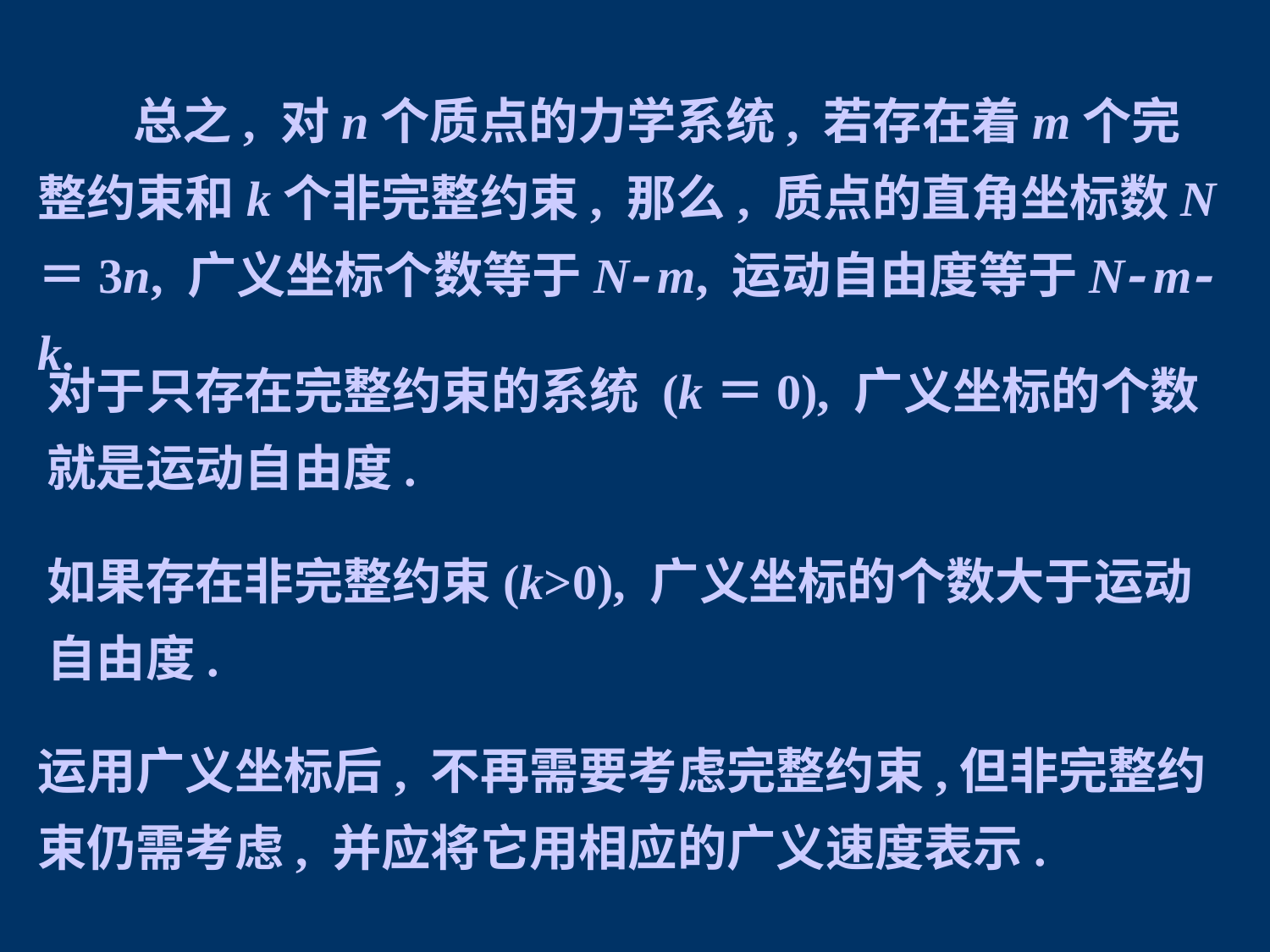

总之, 对n个质点的力学系统, 若存在着m个完整约束和k个非完整约束, 那么, 质点的直角坐标数N＝3n, 广义坐标个数等于N− m, 运动自由度等于N− m− k.
对于只存在完整约束的系统 (k＝0), 广义坐标的个数就是运动自由度.
如果存在非完整约束(k>0), 广义坐标的个数大于运动自由度.
运用广义坐标后, 不再需要考虑完整约束,但非完整约束仍需考虑, 并应将它用相应的广义速度表示.